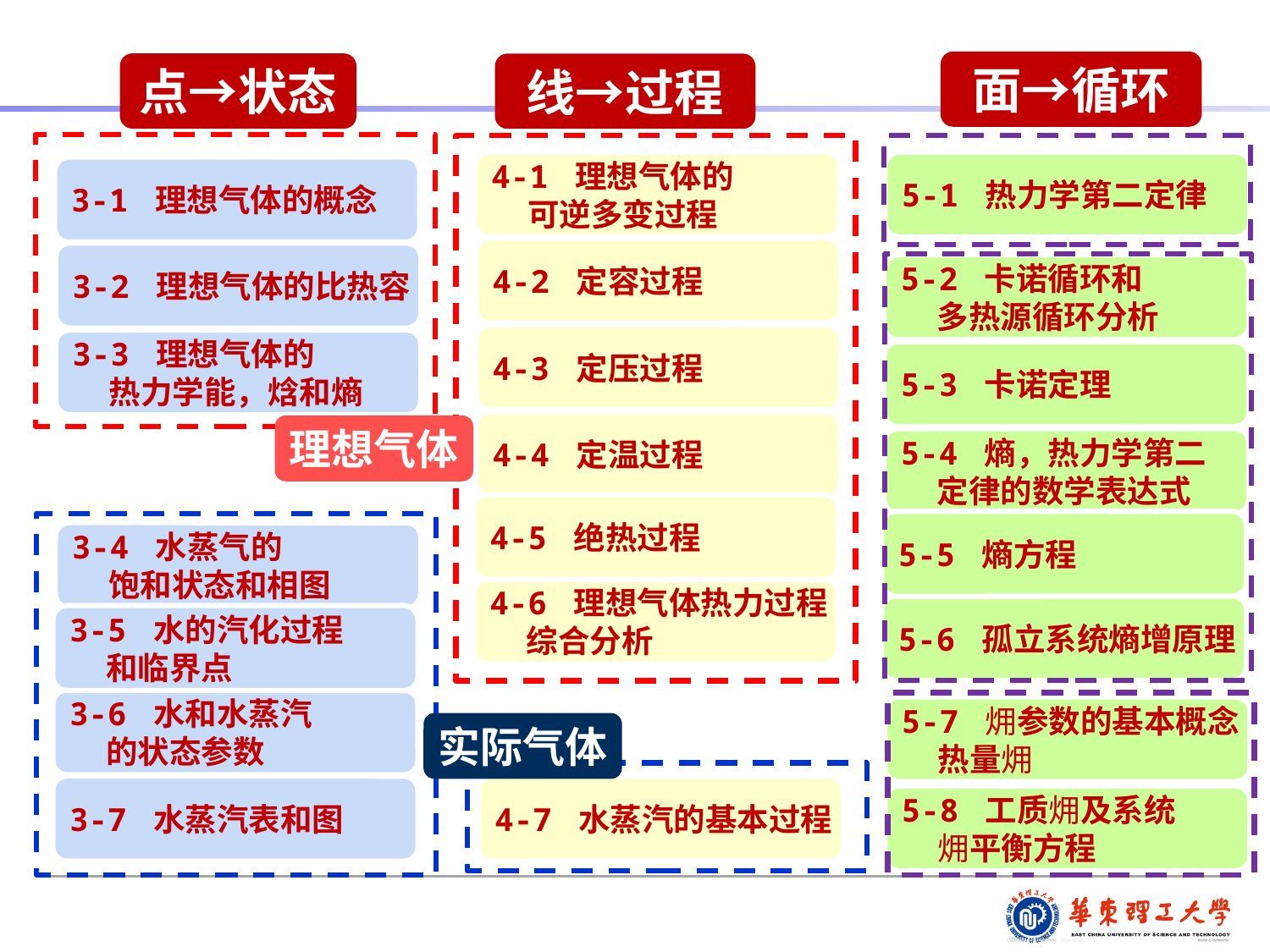

面→循环
点→状态
线→过程

理想气体

4-1 理想气体的
    可逆多变过程
4-2 定容过程
4-3 定压过程
4-4 定温过程
4-5 绝热过程
4-6 理想气体热力过程
    综合分析
4-7 水蒸汽的基本过程
5-1 热力学第二定律
5-2 卡诺循环和
    多热源循环分析
5-3 卡诺定理
5-4 熵，热力学第二
    定律的数学表达式
5-5 熵方程
5-6 孤立系统熵增原理
5-7 㶲参数的基本概念
    热量㶲
5-8 工质㶲及系统
    㶲平衡方程
3-1 理想气体的概念
3-2 理想气体的比热容
3-3 理想气体的
    热力学能，焓和熵
3-4 水蒸气的
    饱和状态和相图
3-5 水的汽化过程
    和临界点
3-6 水和水蒸汽
    的状态参数
3-7 水蒸汽表和图

实际气体